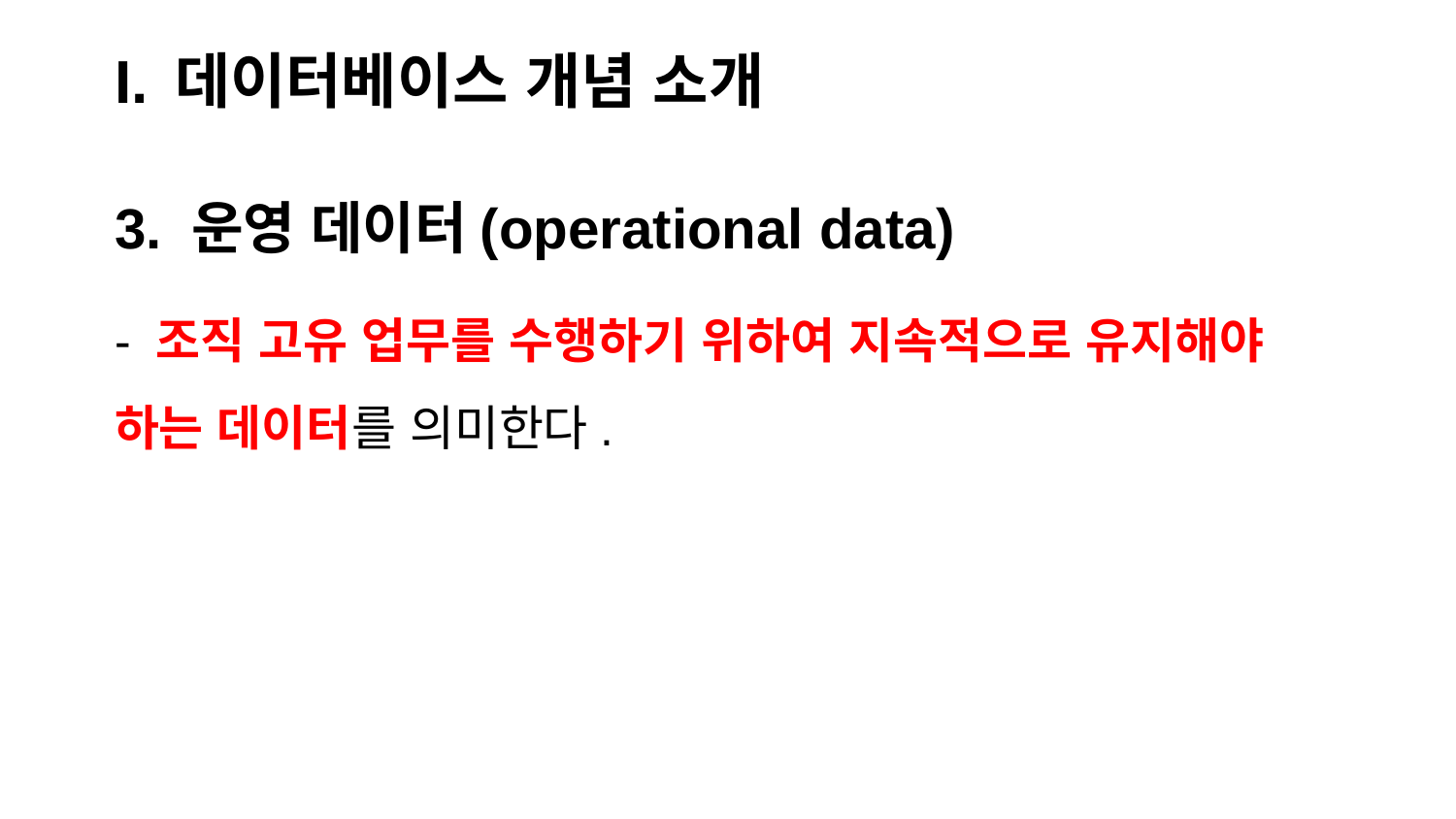

# I. 데이터베이스 개념 소개
3. 운영 데이터(operational data)
- 조직 고유 업무를 수행하기 위하여 지속적으로 유지해야 하는 데이터를 의미한다.